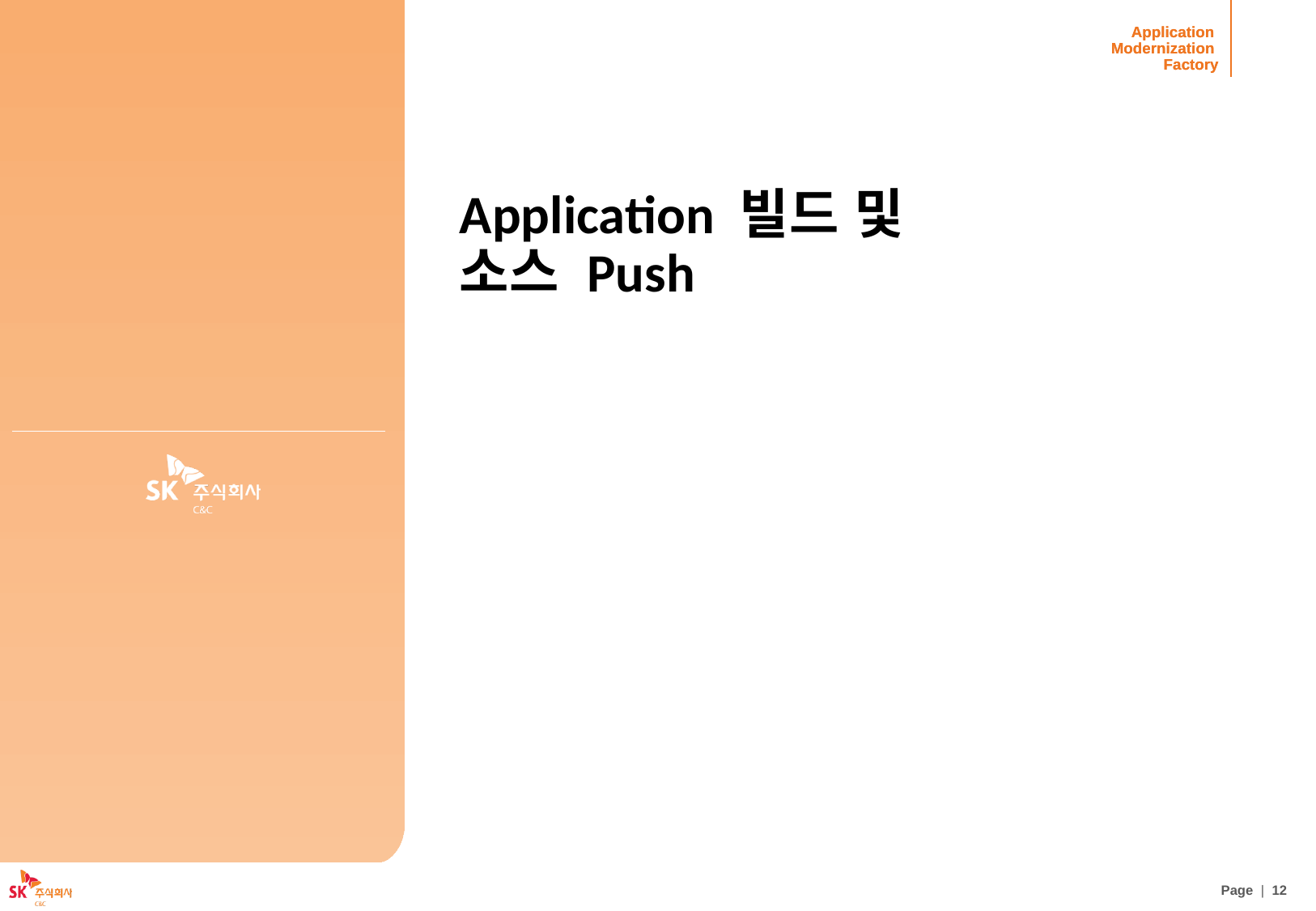

Application
Modernization
Factory
# Application 빌드 및 소스 Push